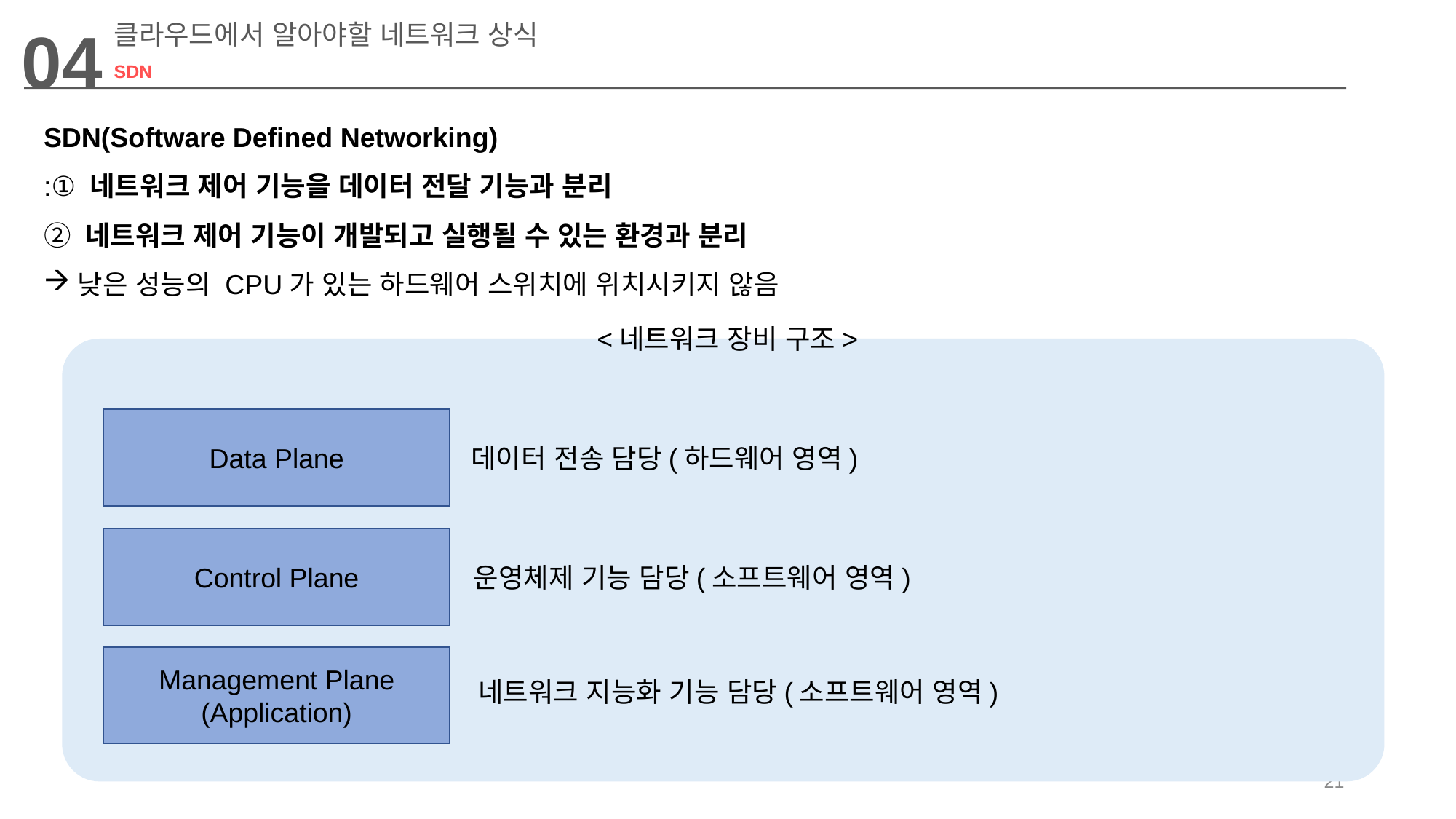

04
클라우드에서 알아야할 네트워크 상식
SDN

SDN(Software Defined Networking)
:① 네트워크 제어 기능을 데이터 전달 기능과 분리
② 네트워크 제어 기능이 개발되고 실행될 수 있는 환경과 분리
낮은 성능의 CPU가 있는 하드웨어 스위치에 위치시키지 않음
<네트워크 장비 구조>

Data Plane
데이터 전송 담당(하드웨어 영역)
Control Plane
운영체제 기능 담당(소프트웨어 영역)
Management Plane
(Application)
네트워크 지능화 기능 담당(소프트웨어 영역)
21